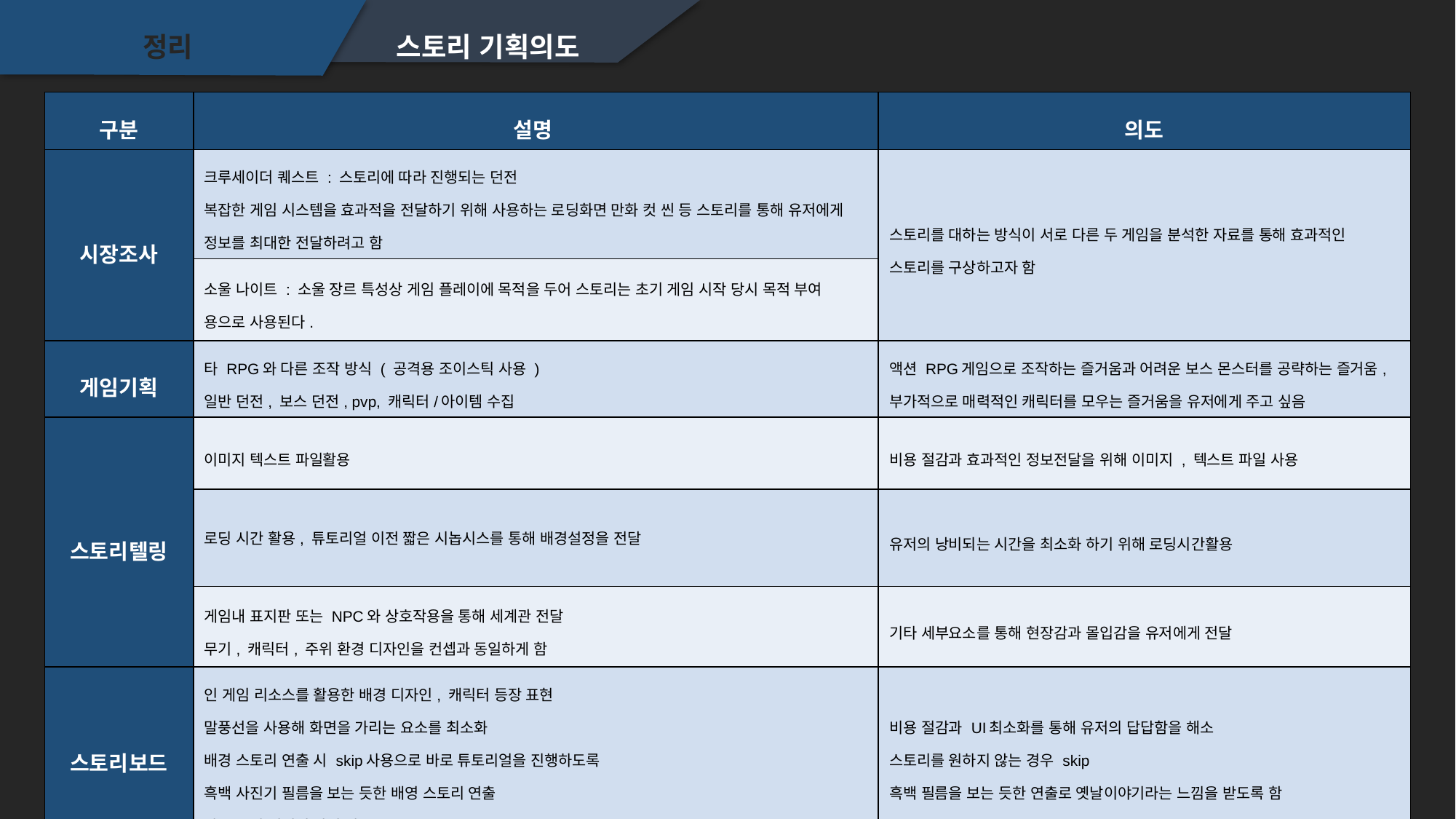

정리
스토리 기획의도
| 구분 | 설명 | 의도 |
| --- | --- | --- |
| 시장조사 | 크루세이더 퀘스트 : 스토리에 따라 진행되는 던전 복잡한 게임 시스템을 효과적을 전달하기 위해 사용하는 로딩화면 만화 컷 씬 등 스토리를 통해 유저에게 정보를 최대한 전달하려고 함 | 스토리를 대하는 방식이 서로 다른 두 게임을 분석한 자료를 통해 효과적인 스토리를 구상하고자 함 |
|  | 소울 나이트 : 소울 장르 특성상 게임 플레이에 목적을 두어 스토리는 초기 게임 시작 당시 목적 부여 용으로 사용된다. |  |
| 게임기획 | 타 RPG와 다른 조작 방식 ( 공격용 조이스틱 사용 ) 일반 던전, 보스 던전, pvp, 캐릭터/아이템 수집 | 액션 RPG게임으로 조작하는 즐거움과 어려운 보스 몬스터를 공략하는 즐거움, 부가적으로 매력적인 캐릭터를 모우는 즐거움을 유저에게 주고 싶음 |
| 스토리텔링 | 이미지 텍스트 파일활용 | 비용 절감과 효과적인 정보전달을 위해 이미지 , 텍스트 파일 사용 |
|  | 로딩 시간 활용, 튜토리얼 이전 짧은 시놉시스를 통해 배경설정을 전달 | 유저의 낭비되는 시간을 최소화 하기 위해 로딩시간활용 |
|  | 게임내 표지판 또는 NPC와 상호작용을 통해 세계관 전달 무기, 캐릭터, 주위 환경 디자인을 컨셉과 동일하게 함 | 기타 세부요소를 통해 현장감과 몰입감을 유저에게 전달 |
| 스토리보드 | 인 게임 리소스를 활용한 배경 디자인, 캐릭터 등장 표현 말풍선을 사용해 화면을 가리는 요소를 최소화 배경 스토리 연출 시 skip사용으로 바로 튜토리얼을 진행하도록 흑백 사진기 필름을 보는 듯한 배영 스토리 연출 가로로 긴 이미지 파일 사용 | 비용 절감과 UI최소화를 통해 유저의 답답함을 해소 스토리를 원하지 않는 경우 skip 흑백 필름을 보는 듯한 연출로 옛날이야기라는 느낌을 받도록 함 |
|  |  |  |
| --- | --- | --- |
| 1 | 스토리를 게임에 사용하려는 이유 | 게임의 주요 핵심 컨텐츠를 좀 더 쉽고 직관적으로, 유저가 거부감을 느끼지 안게 자연스럽게 전달하기 위해 스토리를 사용하기로 결정했다. |
| 2 | 컨셉이 스팀펑크인 이유 | 다른 RPG와 달리 비주얼 적인 차별을 주고 싶다. 조작방식의 차이점이 존재하지만 유저가 익숙해지면 이후 컨텐츠 생산은 스토리를 통해서 진행해야 한다고 판단했다. |
| 3 | 이름이 ‘The Lost’인 이유 | 게임의 배경 스토리상 인류는 문명을 얻고 자연을 잃었다. 주인공 또한 소중한 할아버지를 잃은 후 이야기가 시작된다. 그리고 이후 스토리 진행과 보스 컨셉을 각자 소중한 것을 잃고 그것에 대해 집착하는 컨셉의 디자인을 하고자 했다. 스토리는 전체적으로 잃었던 것을 되 찾는 여정을 게임으로 녹이고 싶었다. |
| 4 | 튜토리얼에서 주인공이 아닌 소녀가 등장하는 이유 | 스토리 적으로는 주인공이 공격을 받아 의식을 잃은 이야기를 진행했고 유저가 튜토리얼에서 만난 몬스터는 높은 등급의 몬스터임으로 싸워서 이길 수 없음 소녀를 등장시킴으로 높은 등급의 캐릭터를 사용해보는 경험으로 캐릭터를 |